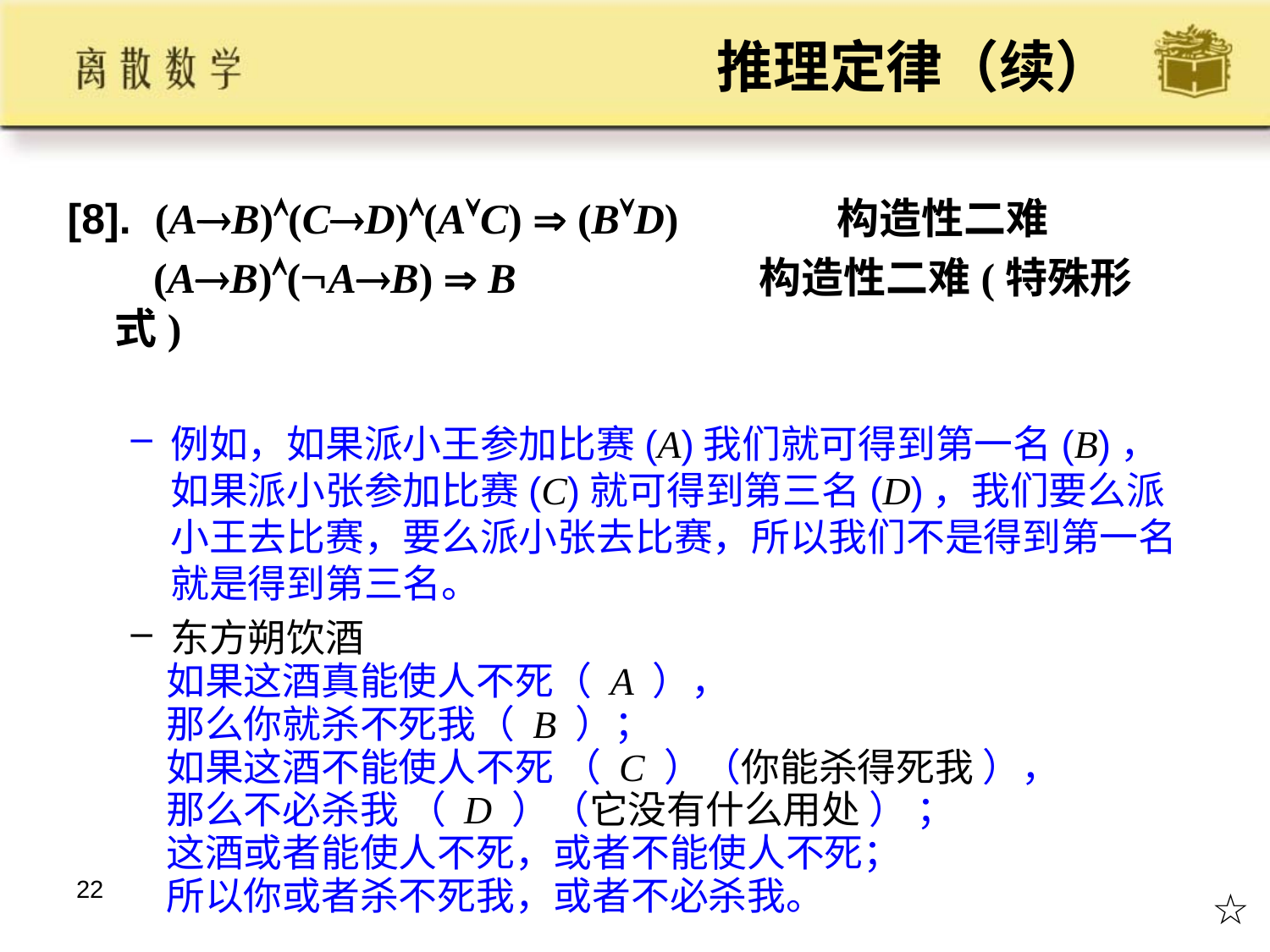

# 推理定律（续）
[8].  (A→B)∧(C→D)∧(A∨C) ⇒ (B∨D)              构造性二难
        (A→B)∧(¬A→B) ⇒ B                      构造性二难(特殊形式)

例如，如果派小王参加比赛(A)我们就可得到第一名(B)，如果派小张参加比赛(C)就可得到第三名(D)，我们要么派小王去比赛，要么派小张去比赛，所以我们不是得到第一名就是得到第三名。
东方朔饮酒
   如果这酒真能使人不死（ A ），
   那么你就杀不死我（ B ）；
   如果这酒不能使人不死 （ C ）（你能杀得死我 ），
   那么不必杀我 （ D ）（它没有什么用处 ） ；
   这酒或者能使人不死，或者不能使人不死；
   所以你或者杀不死我，或者不必杀我。

22
☆